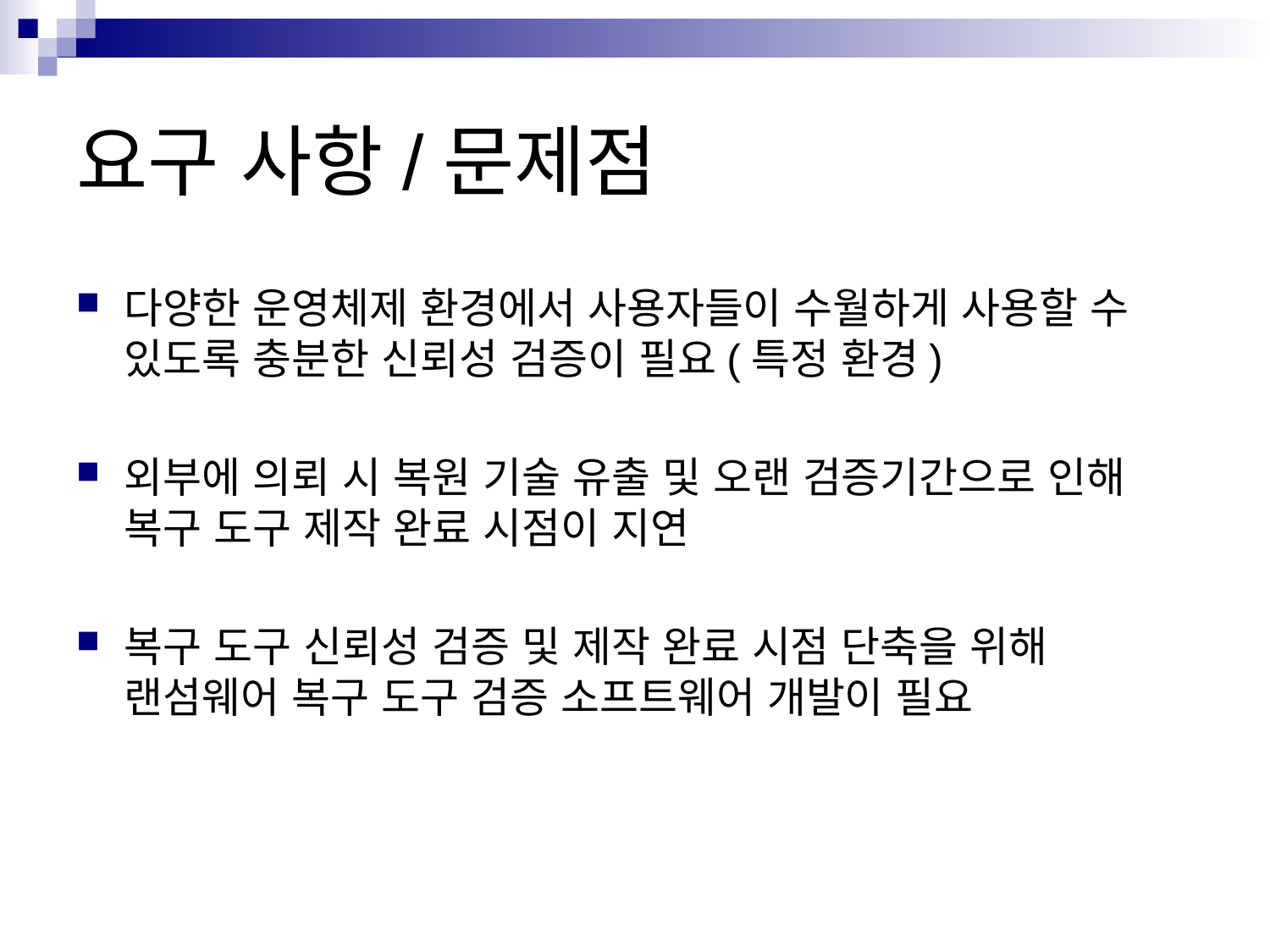

# 요구 사항/문제점
다양한 운영체제 환경에서 사용자들이 수월하게 사용할 수 있도록 충분한 신뢰성 검증이 필요(특정 환경)

외부에 의뢰 시 복원 기술 유출 및 오랜 검증기간으로 인해 복구 도구 제작 완료 시점이 지연

복구 도구 신뢰성 검증 및 제작 완료 시점 단축을 위해 랜섬웨어 복구 도구 검증 소프트웨어 개발이 필요